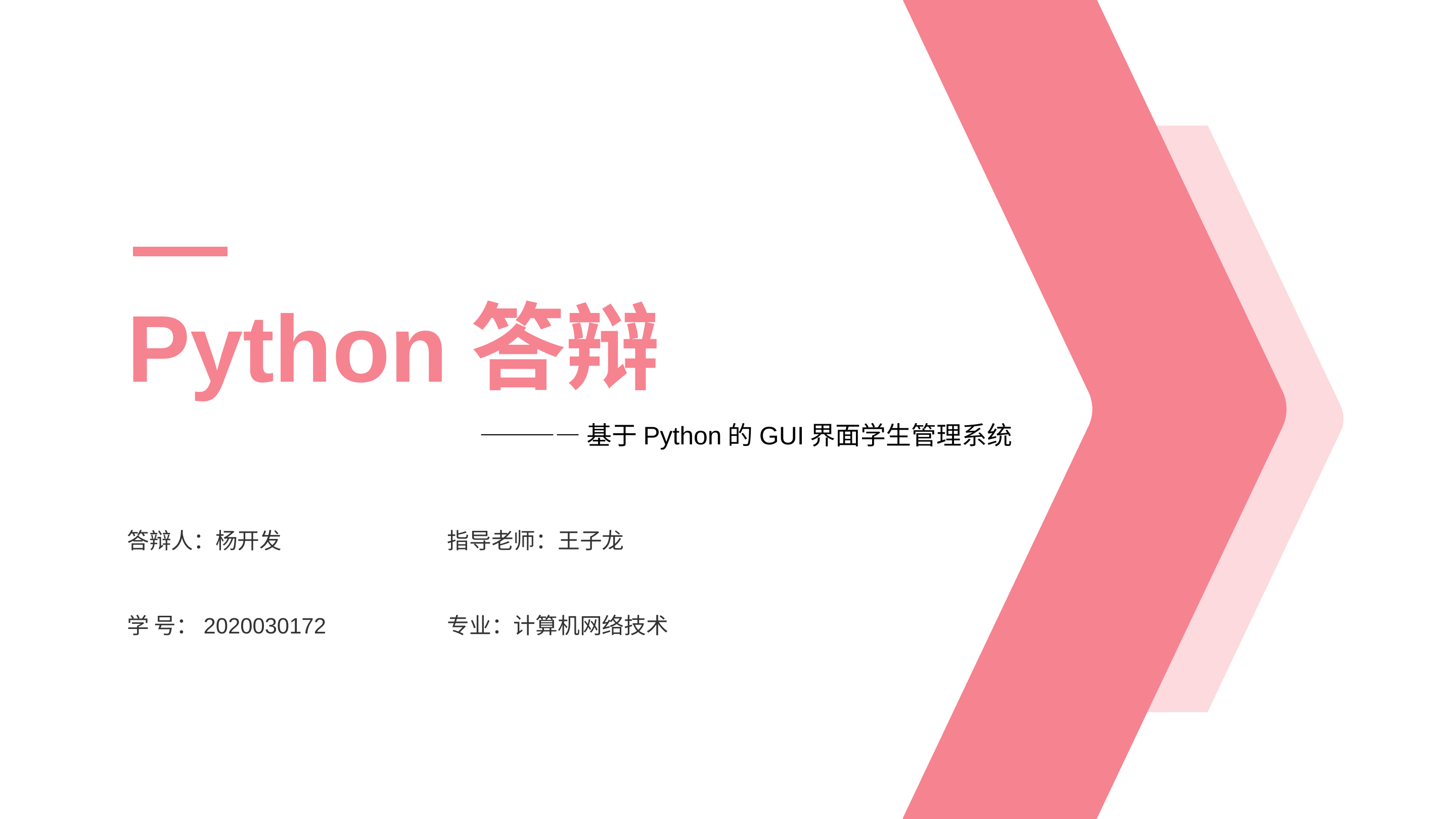

Python答辩
————基于Python的GUI界面学生管理系统
答辩人：杨开发

学 号：2020030172
指导老师：王子龙

专业：计算机网络技术